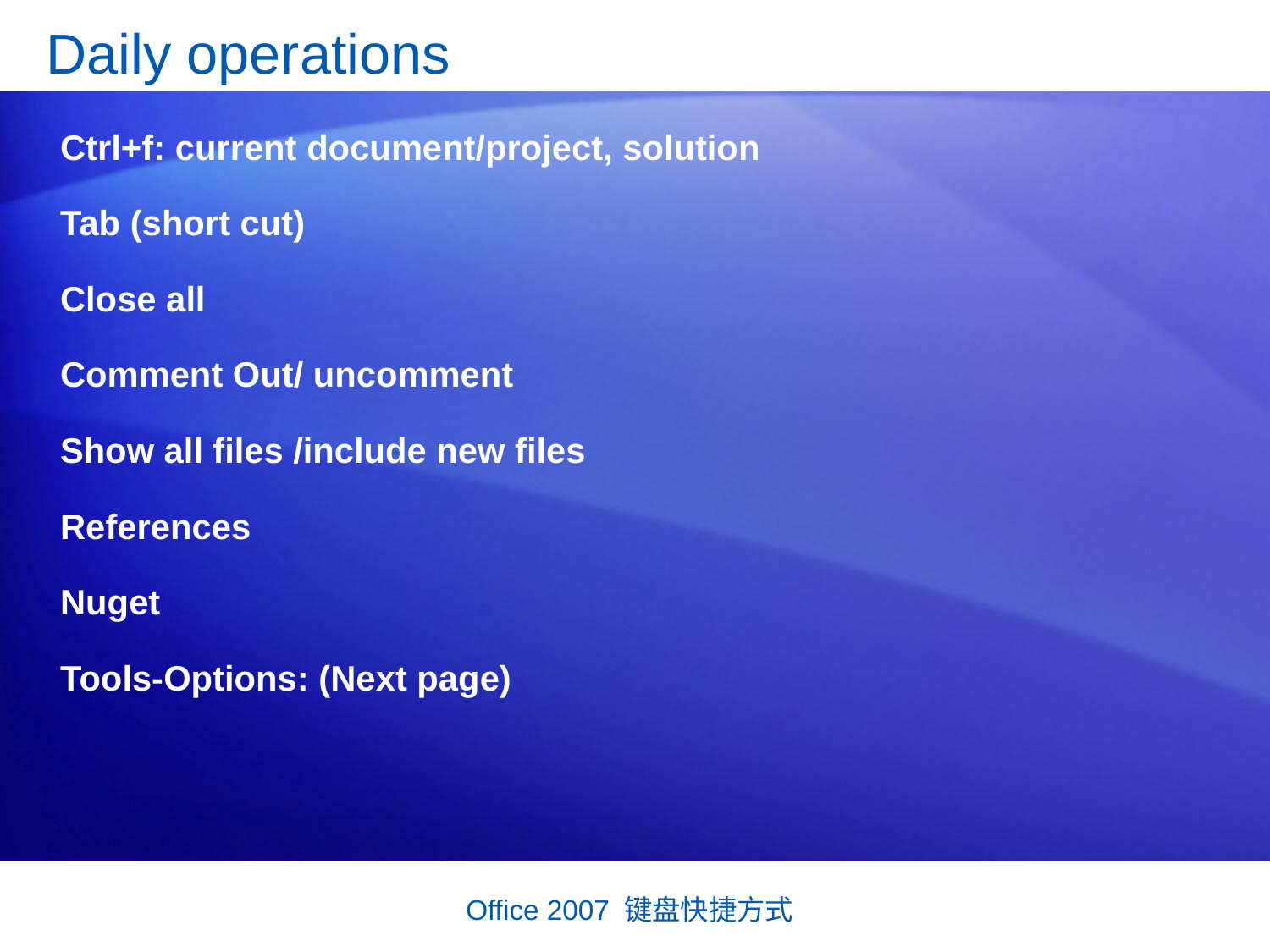

Daily operations
Ctrl+f: current document/project, solution
Tab (short cut)
Close all
Comment Out/ uncomment
Show all files /include new files
References
Nuget
Tools-Options: (Next page)

Office 2007 键盘快捷方式